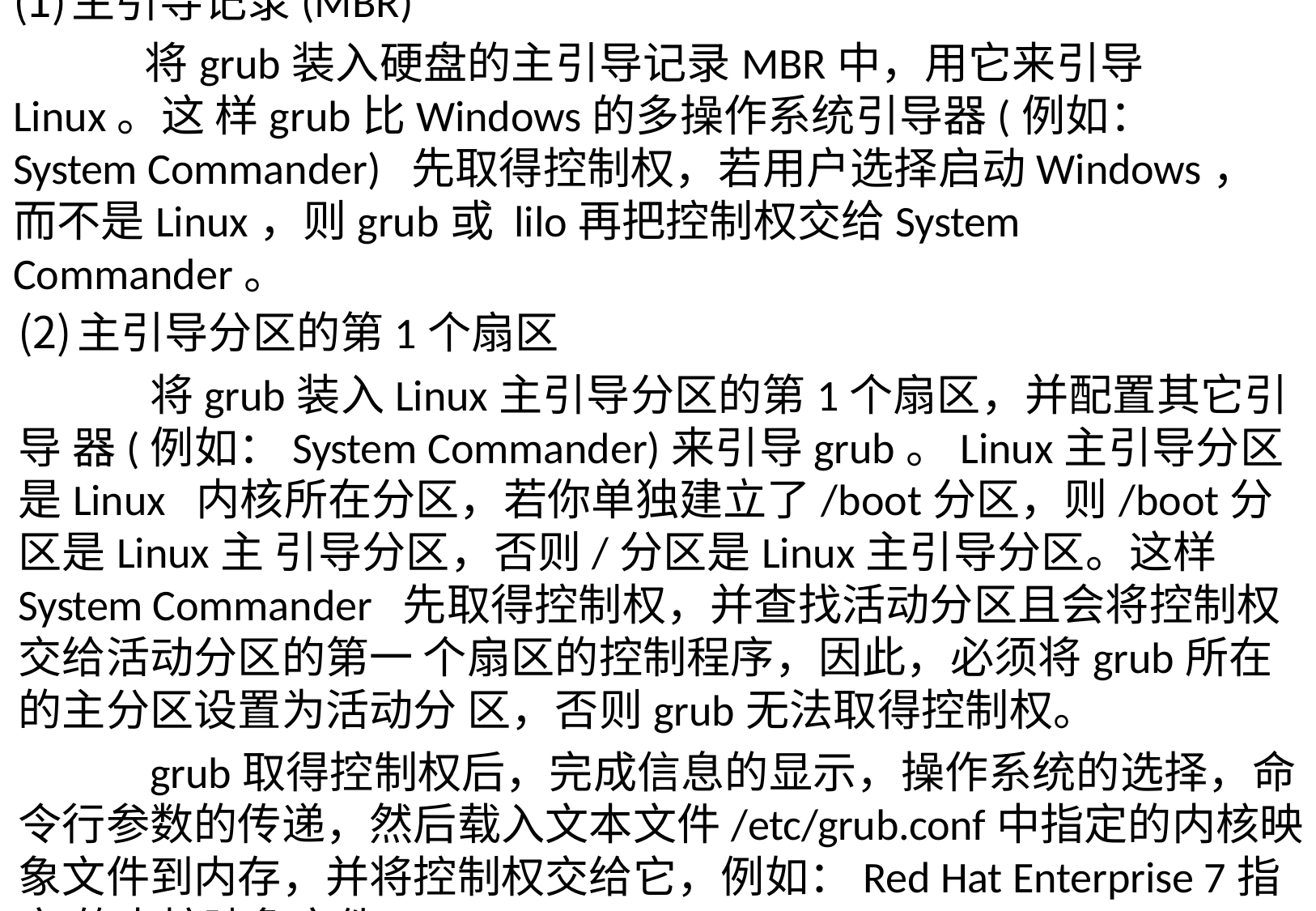

主引导记录(MBR)
将grub装入硬盘的主引导记录MBR中，用它来引导Linux。这 样grub比Windows的多操作系统引导器(例如：System Commander)  先取得控制权，若用户选择启动Windows，而不是Linux，则grub或 lilo再把控制权交给System Commander。
主引导分区的第1个扇区
将grub装入Linux主引导分区的第1个扇区，并配置其它引导 器(例如：System Commander)来引导grub。Linux主引导分区是Linux  内核所在分区，若你单独建立了/boot分区，则/boot分区是Linux主 引导分区，否则/分区是Linux主引导分区。这样System Commander  先取得控制权，并查找活动分区且会将控制权交给活动分区的第一 个扇区的控制程序，因此，必须将grub所在的主分区设置为活动分 区，否则grub无法取得控制权。
grub取得控制权后，完成信息的显示，操作系统的选择，命 令行参数的传递，然后载入文本文件/etc/grub.conf中指定的内核映 象文件到内存，并将控制权交给它，例如：Red Hat Enterprise 7指定 的内核映象文件/boot/initrd- 3.10.0-123.20.1. el7.x86_64kdum.img。